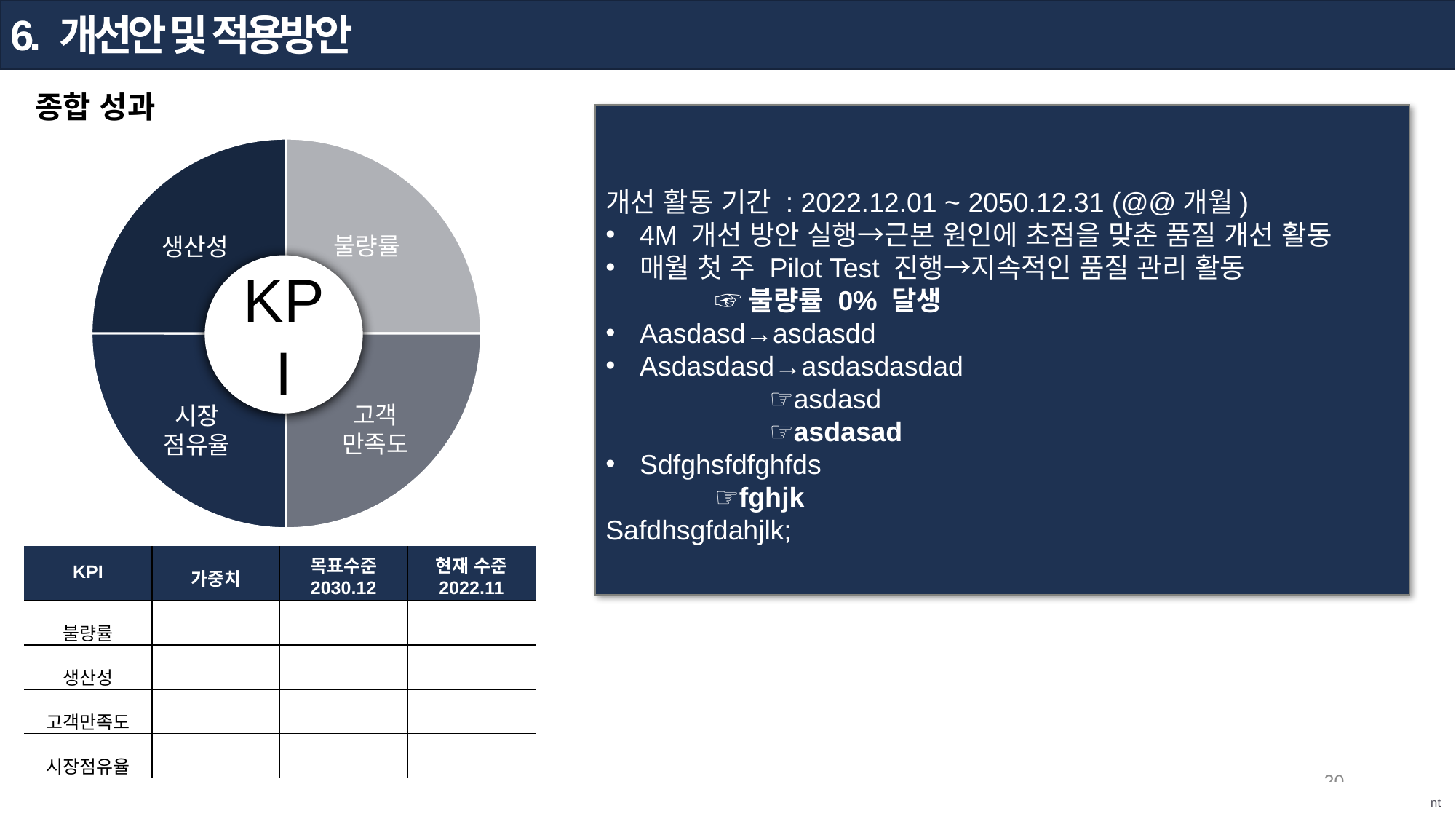

6. 개선안 및 적용방안
종합 성과

### Chart

| Category | 판매 |
|---|---|
| 1분기 | 1.0 |
| 2분기 | 1.0 |
| 3분기 | 1.0 |
| 4분기 | 1.0 |
개선 활동 기간 : 2022.12.01 ~ 2050.12.31 (@@개월)
4M 개선 방안 실행→근본 원인에 초점을 맞춘 품질 개선 활동
매월 첫 주 Pilot Test 진행→지속적인 품질 관리 활동
	☞불량률 0% 달생
Aasdasd→asdasdd
Asdasdasd→asdasdasdad
	☞asdasd
	☞asdasad
Sdfghsfdfghfds
	☞fghjk
Safdhsgfdahjlk;
불량률
생산성
KPI
고객
만족도
시장
점유율
| KPI | 가중치 | 목표수준 2030.12 | 현재 수준 2022.11 |
| --- | --- | --- | --- |
| 불량률 |  |  |  |
| 생산성 |  |  |  |
| 고객만족도 |  |  |  |
| 시장점유율 |  |  |  |
20